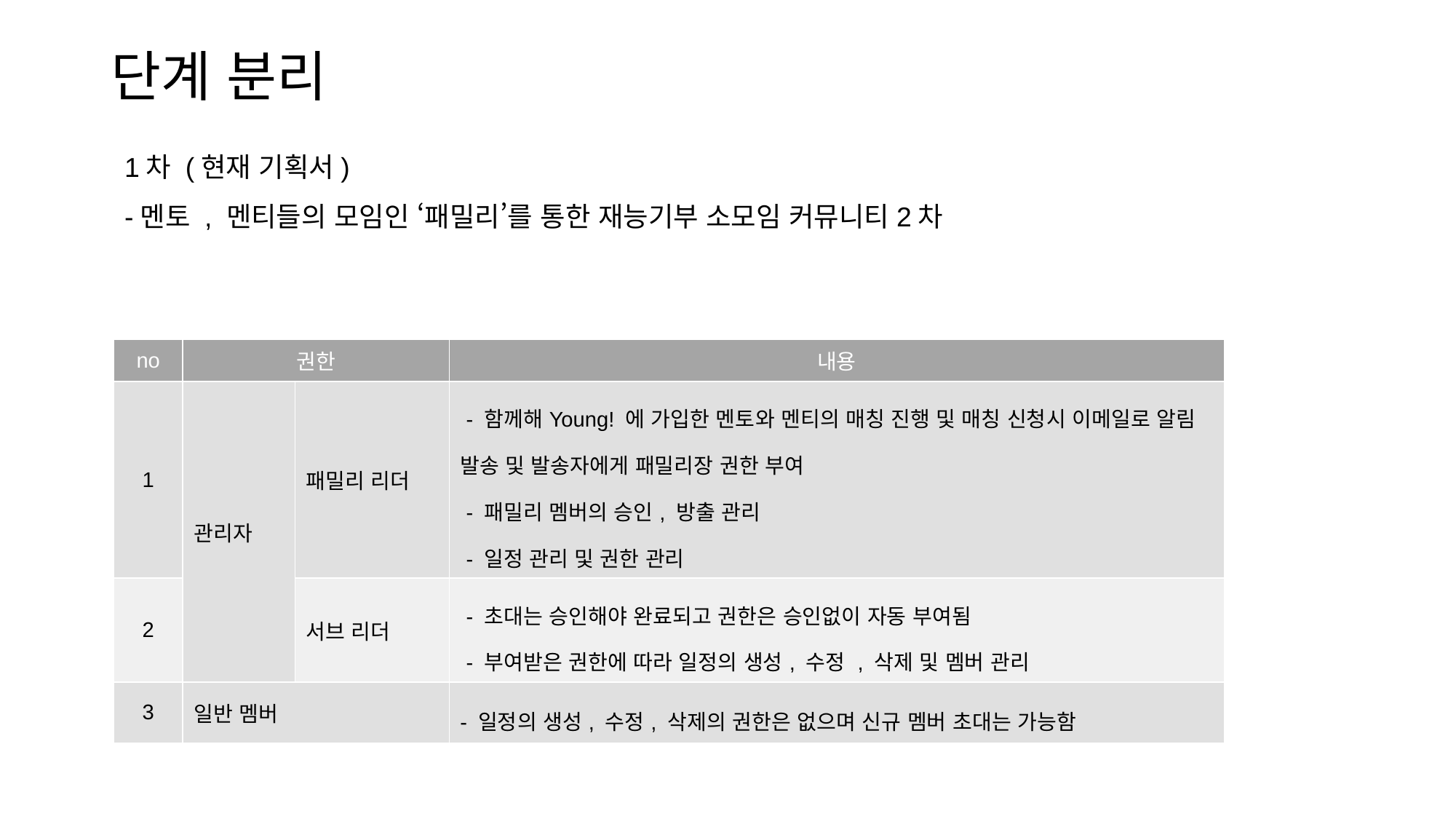

# 단계 분리
1차 (현재 기획서)
-멘토 , 멘티들의 모임인 ‘패밀리’를 통한 재능기부 소모임 커뮤니티2차
| no | 권한 |  | 내용 |
| --- | --- | --- | --- |
| 1 | 관리자 | 패밀리 리더 | - 함께해Young! 에 가입한 멘토와 멘티의 매칭 진행 및 매칭 신청시 이메일로 알림 발송 및 발송자에게 패밀리장 권한 부여 - 패밀리 멤버의 승인, 방출 관리 - 일정 관리 및 권한 관리 |
| 2 |  | 서브 리더 | - 초대는 승인해야 완료되고 권한은 승인없이 자동 부여됨 - 부여받은 권한에 따라 일정의 생성, 수정 , 삭제 및 멤버 관리 |
| 3 | 일반 멤버 | Viewer | - 일정의 생성, 수정, 삭제의 권한은 없으며 신규 멤버 초대는 가능함 |